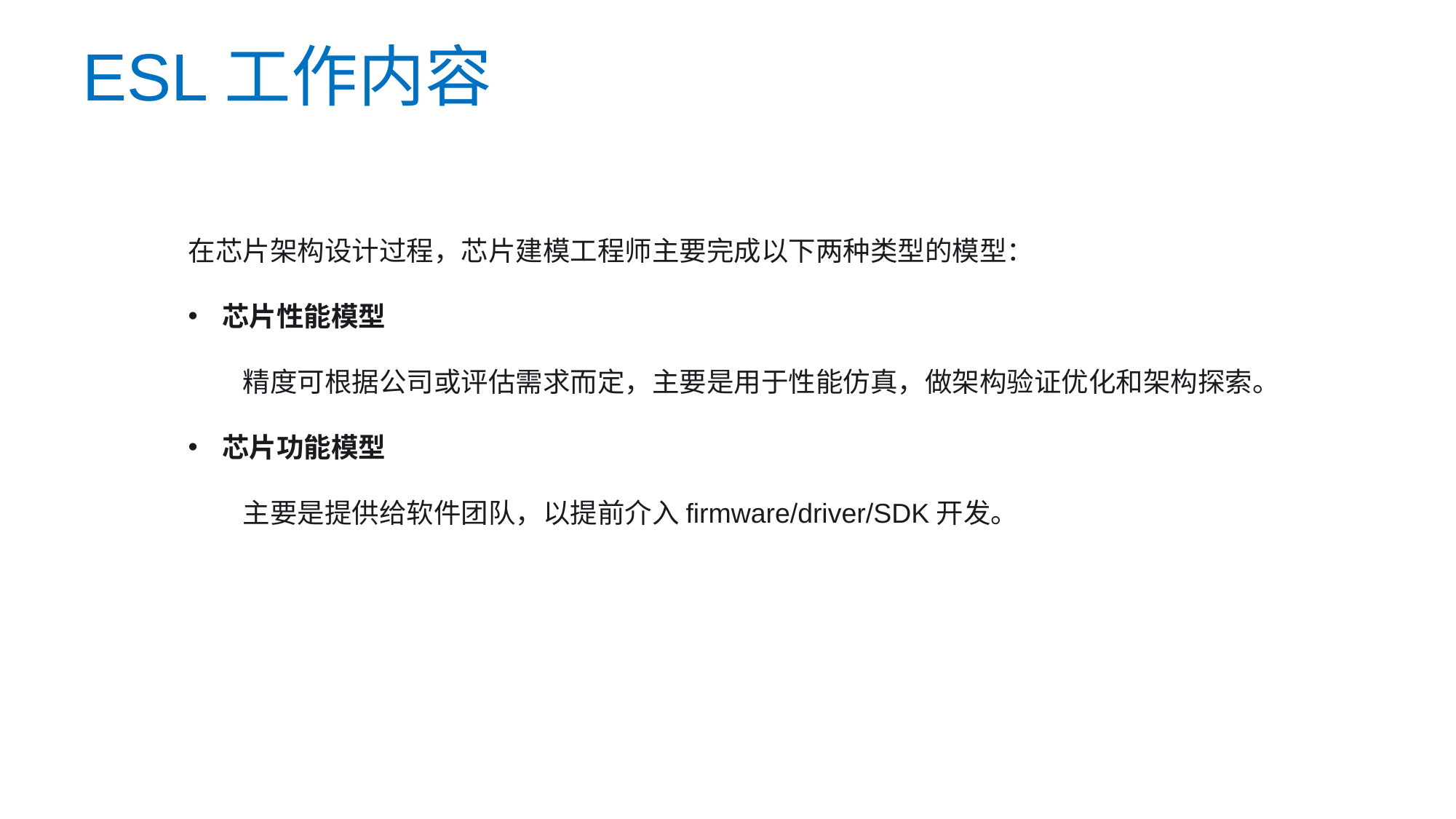

# ESL工作内容
在芯片架构设计过程，芯片建模工程师主要完成以下两种类型的模型：
芯片性能模型
精度可根据公司或评估需求而定，主要是用于性能仿真，做架构验证优化和架构探索。
芯片功能模型
主要是提供给软件团队，以提前介入firmware/driver/SDK开发。